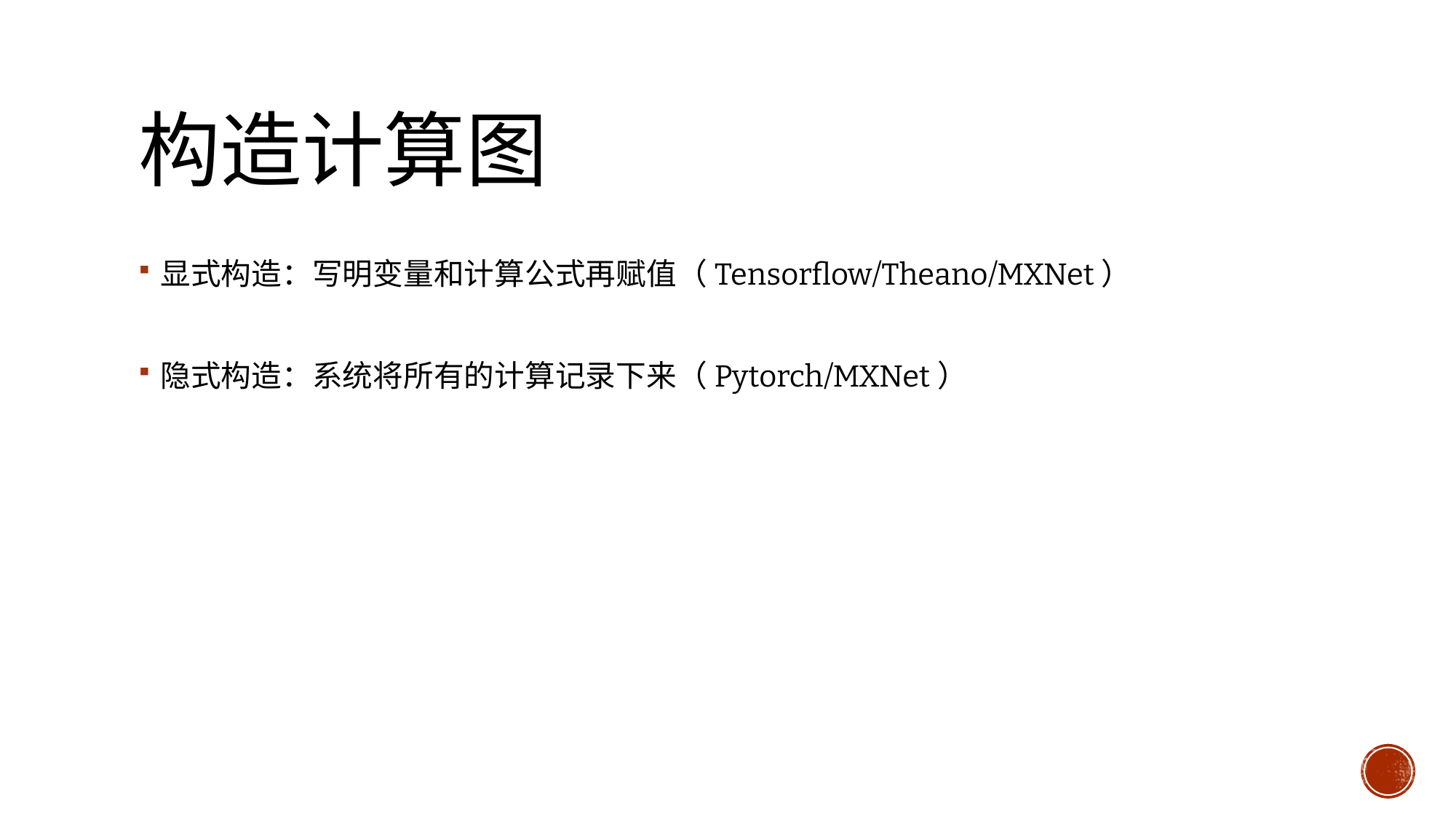

# 构造计算图
显式构造：写明变量和计算公式再赋值（Tensorflow/Theano/MXNet）

隐式构造：系统将所有的计算记录下来（Pytorch/MXNet）